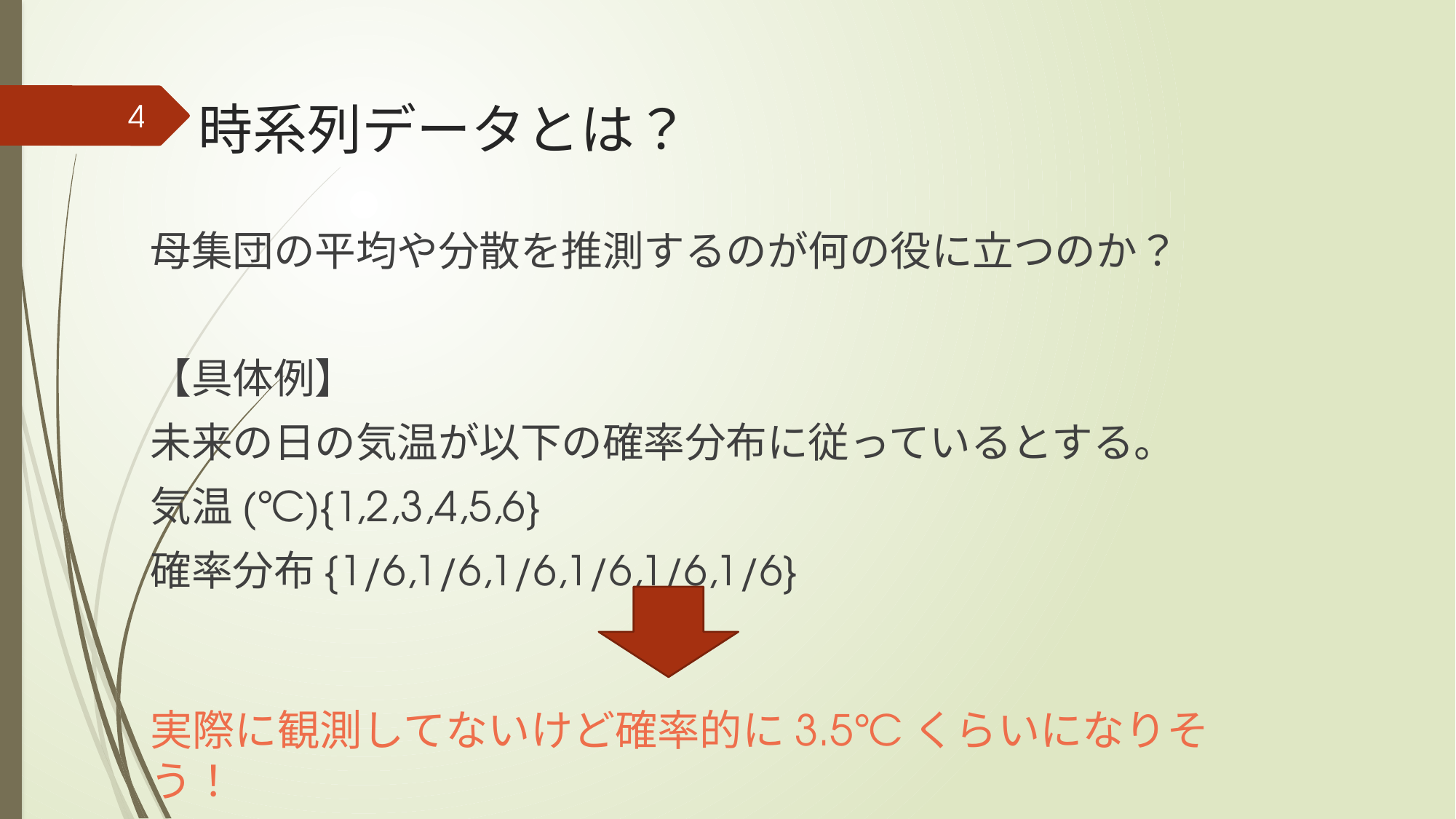

# 時系列データとは？
4
母集団の平均や分散を推測するのが何の役に立つのか？

【具体例】
未来の日の気温が以下の確率分布に従っているとする。
気温(℃){1,2,3,4,5,6}
確率分布{1/6,1/6,1/6,1/6,1/6,1/6}

実際に観測してないけど確率的に3.5℃くらいになりそう！